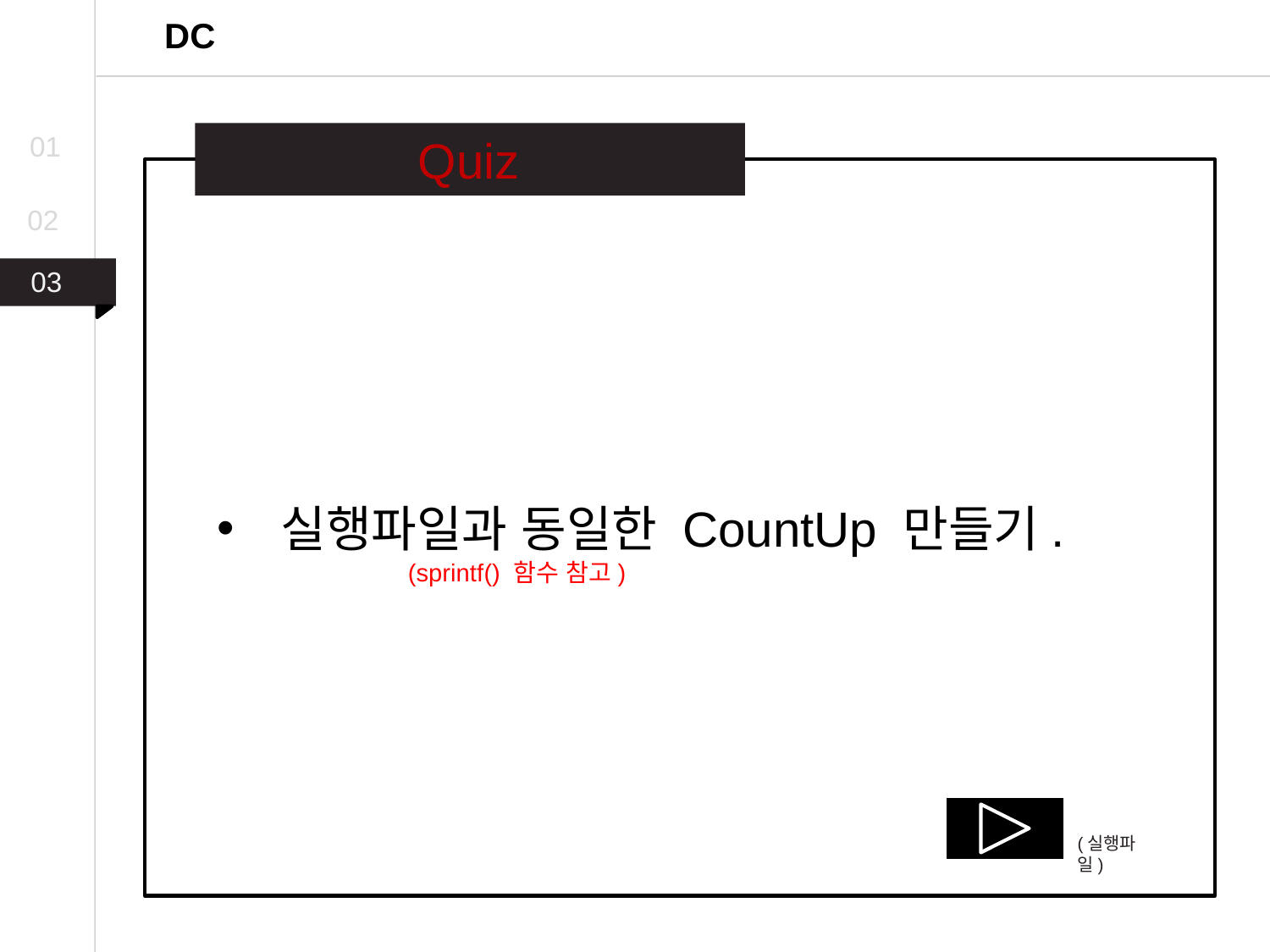

DC
01
Quiz

02
03

03
02

실행파일과 동일한 CountUp 만들기.
	(sprintf() 함수 참고)

(실행파일)